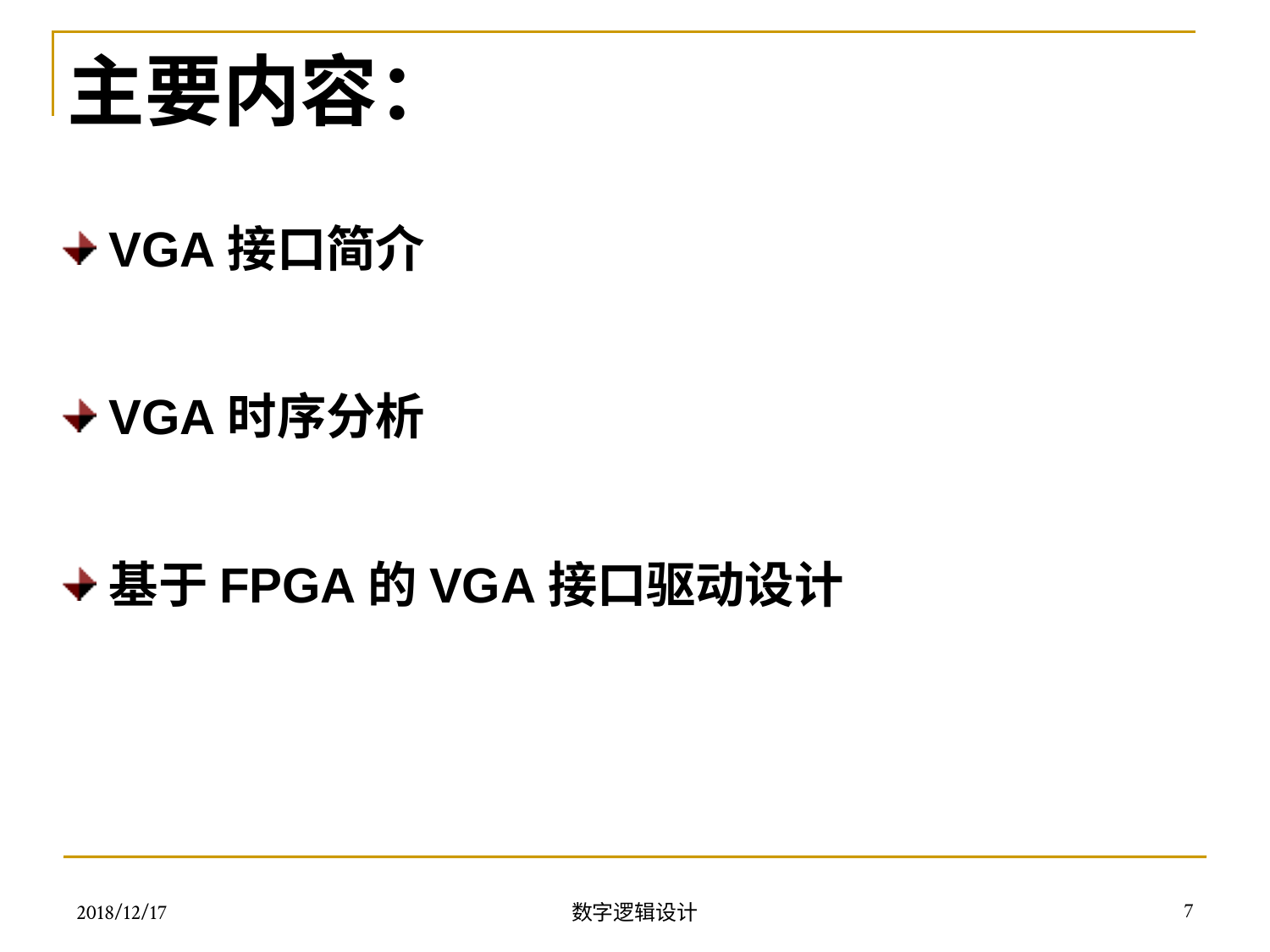

主要内容：
VGA接口简介

VGA时序分析

基于FPGA的VGA接口驱动设计
2018/12/17
7
数字逻辑设计